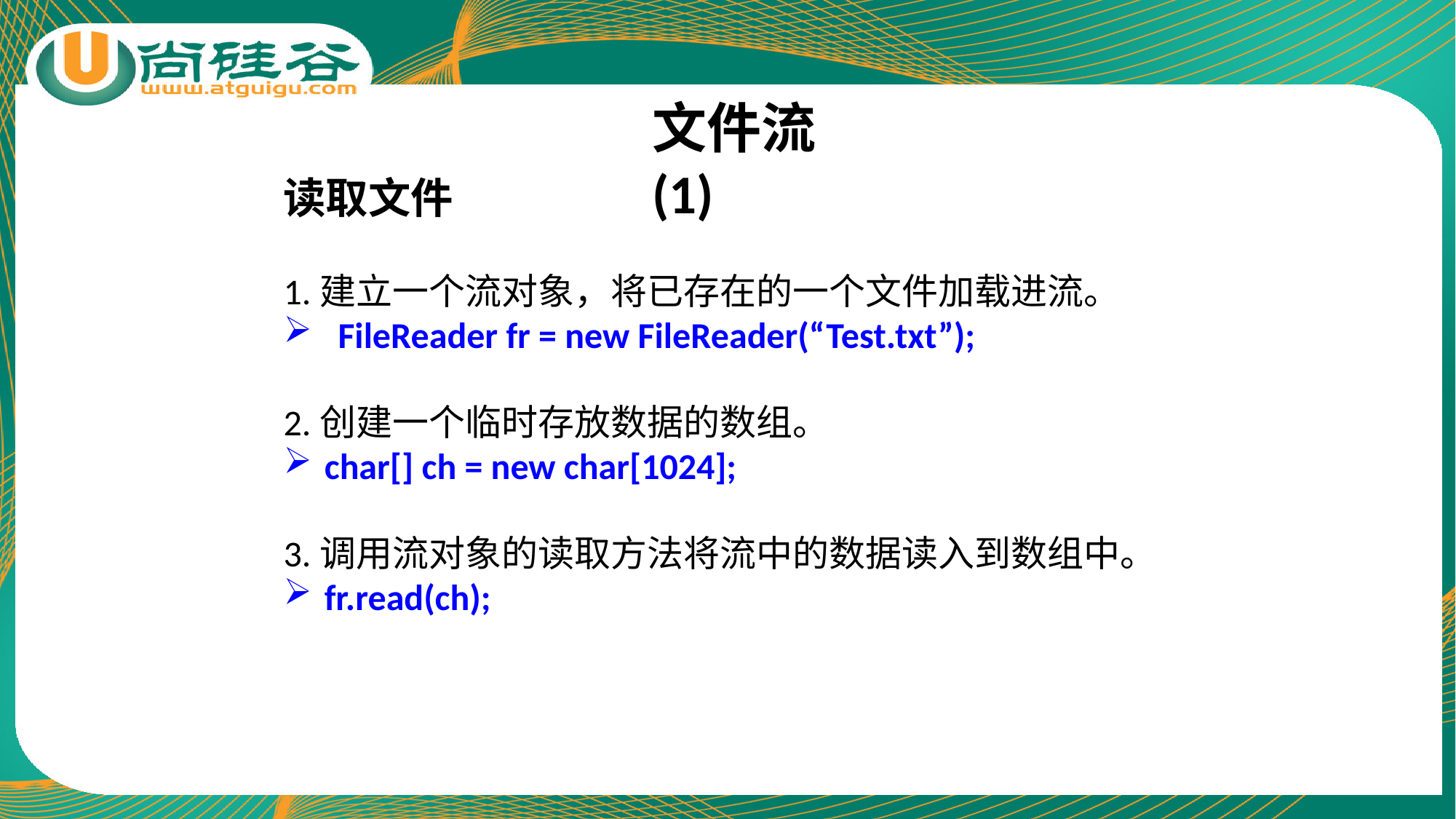

文件流(1)
读取文件
1.建立一个流对象，将已存在的一个文件加载进流。
FileReader fr = new FileReader(“Test.txt”);

2.创建一个临时存放数据的数组。
char[] ch = new char[1024];

3.调用流对象的读取方法将流中的数据读入到数组中。
fr.read(ch);